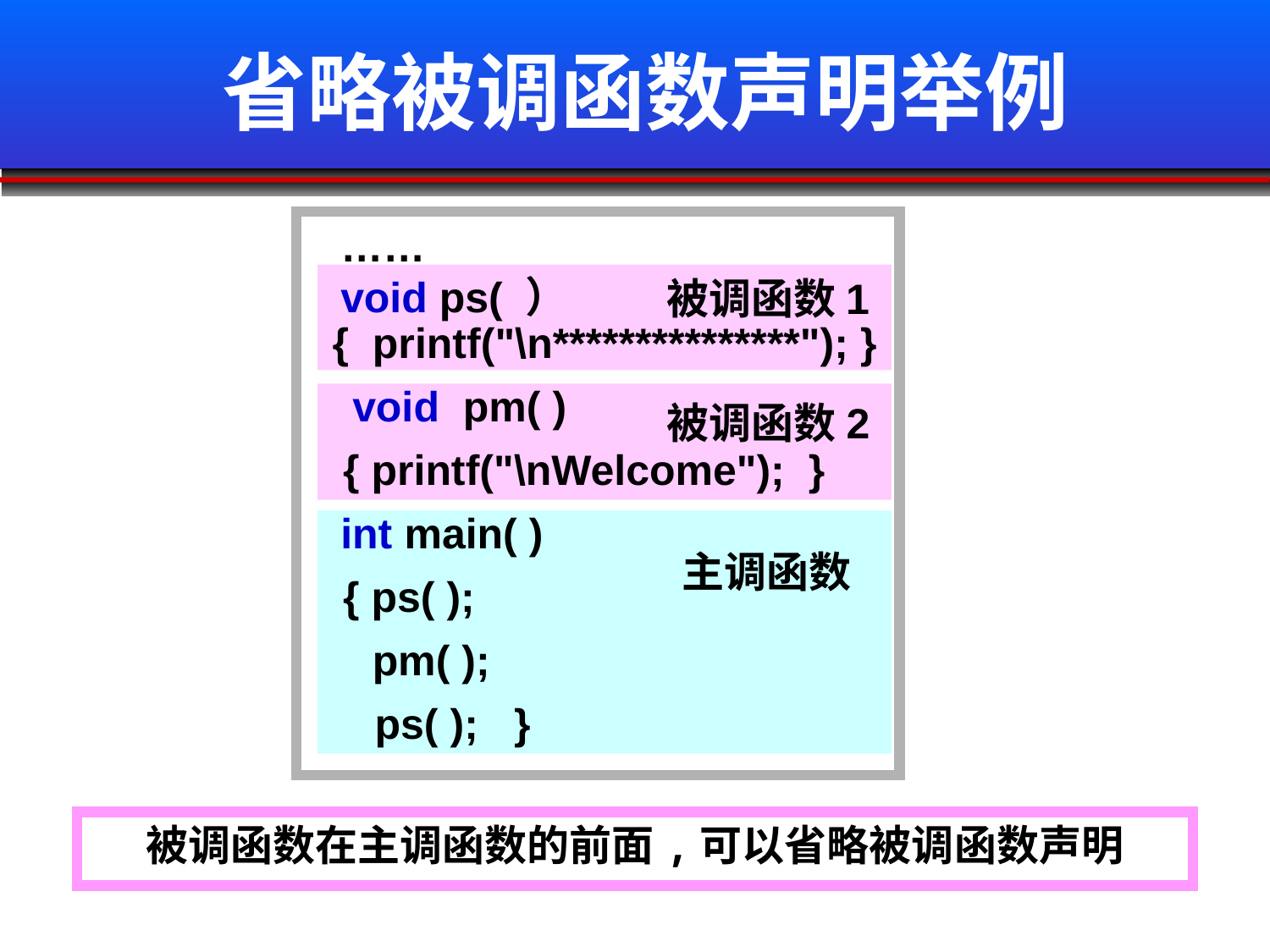

# 省略被调函数声明举例

……
void ps( ）

被调函数1
  {  printf("\n***************"); }

 void  pm( )
被调函数2
  { printf("\nWelcome");  }

int main( )
主调函数
  { ps( );
pm( );
ps( );   }
被调函数在主调函数的前面,可以省略被调函数声明